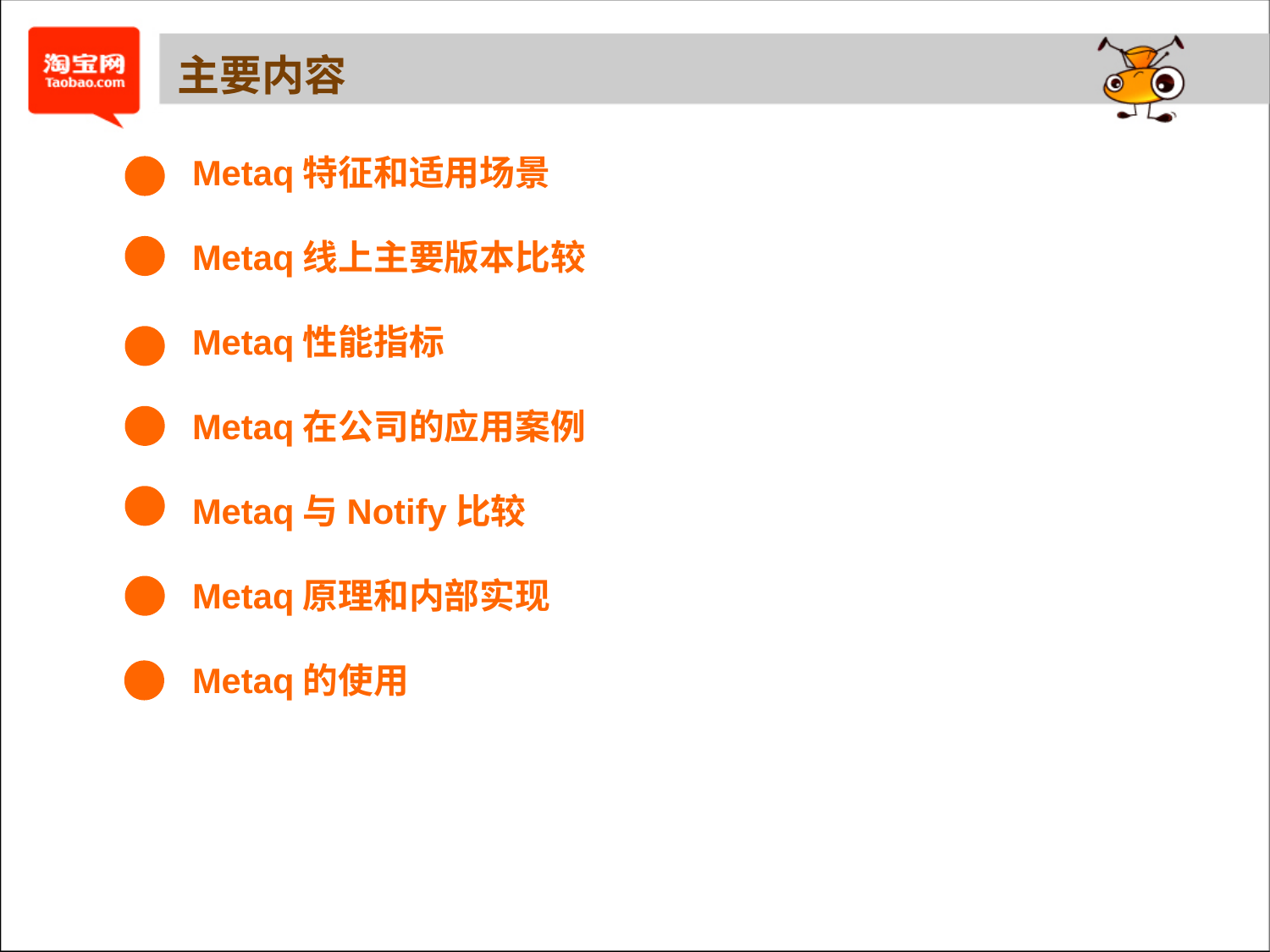

主要内容

Metaq特征和适用场景

Metaq线上主要版本比较

Metaq性能指标

Metaq在公司的应用案例

Metaq与Notify比较

Metaq原理和内部实现

Metaq的使用